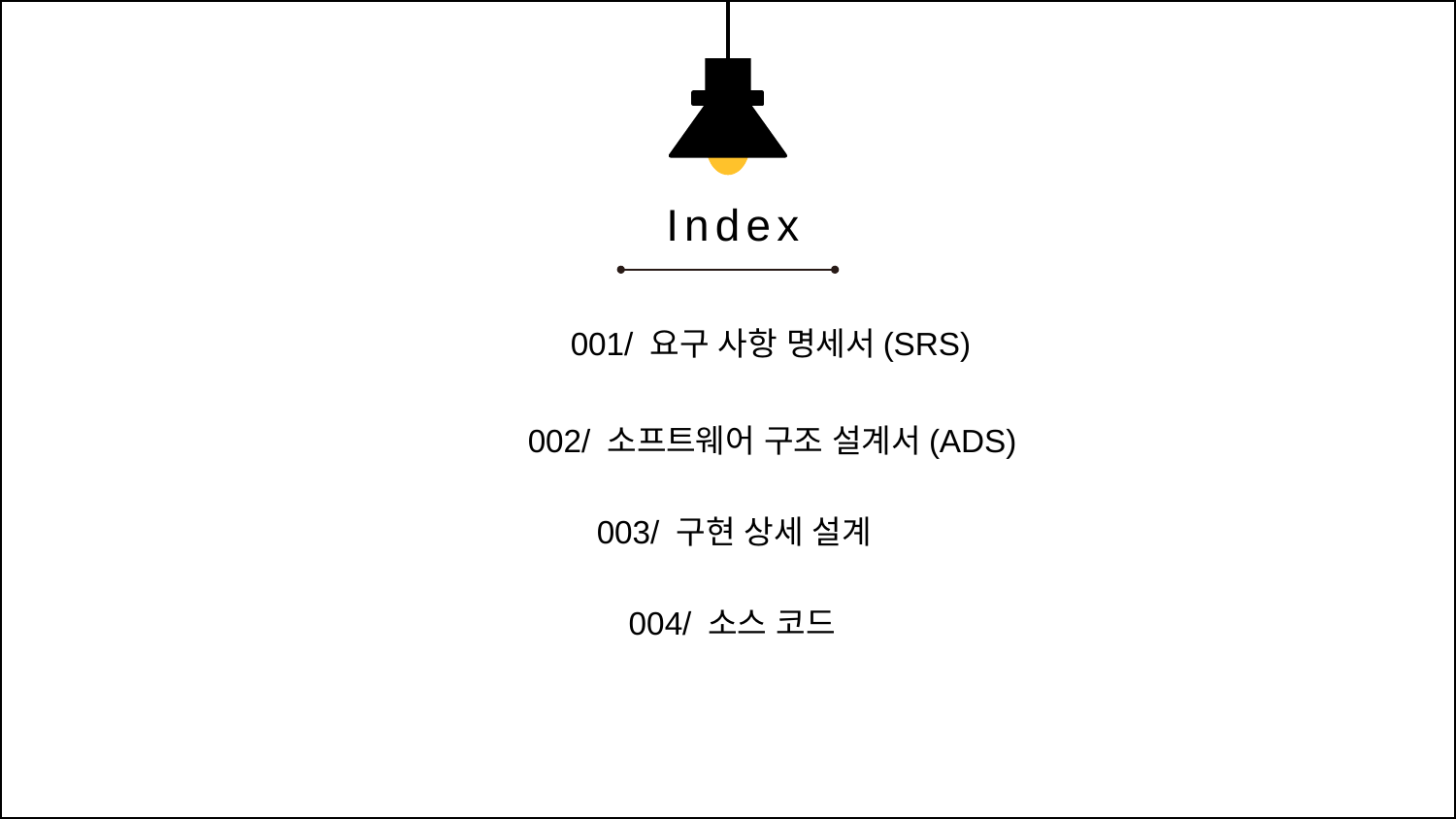

Index
001/ 요구 사항 명세서(SRS)
002/ 소프트웨어 구조 설계서(ADS)
003/ 구현 상세 설계
004/ 소스 코드